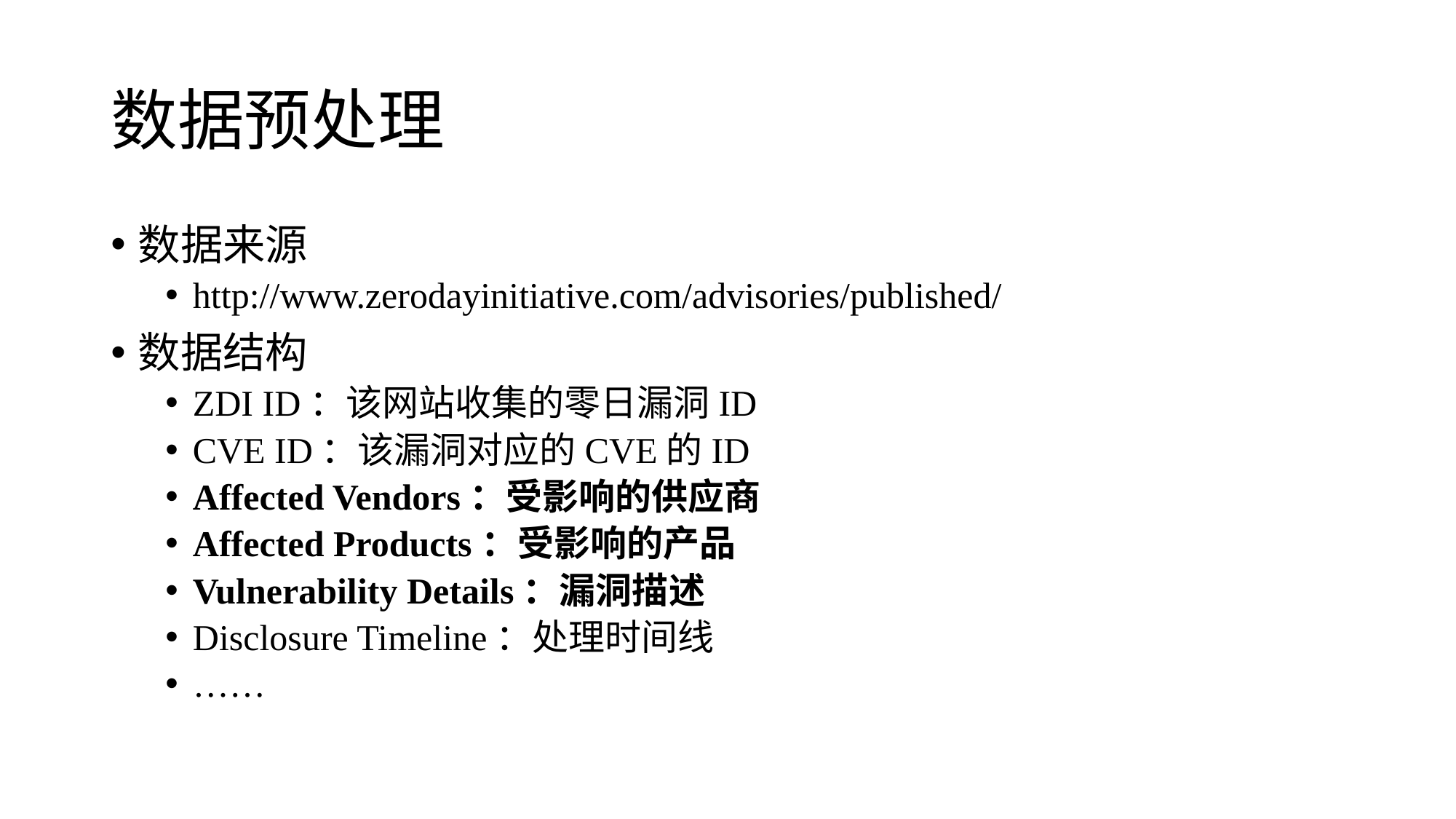

# 数据预处理
数据来源
http://www.zerodayinitiative.com/advisories/published/
数据结构
ZDI ID：该网站收集的零日漏洞ID
CVE ID：该漏洞对应的CVE的ID
Affected Vendors：受影响的供应商
Affected Products：受影响的产品
Vulnerability Details：漏洞描述
Disclosure Timeline：处理时间线
……